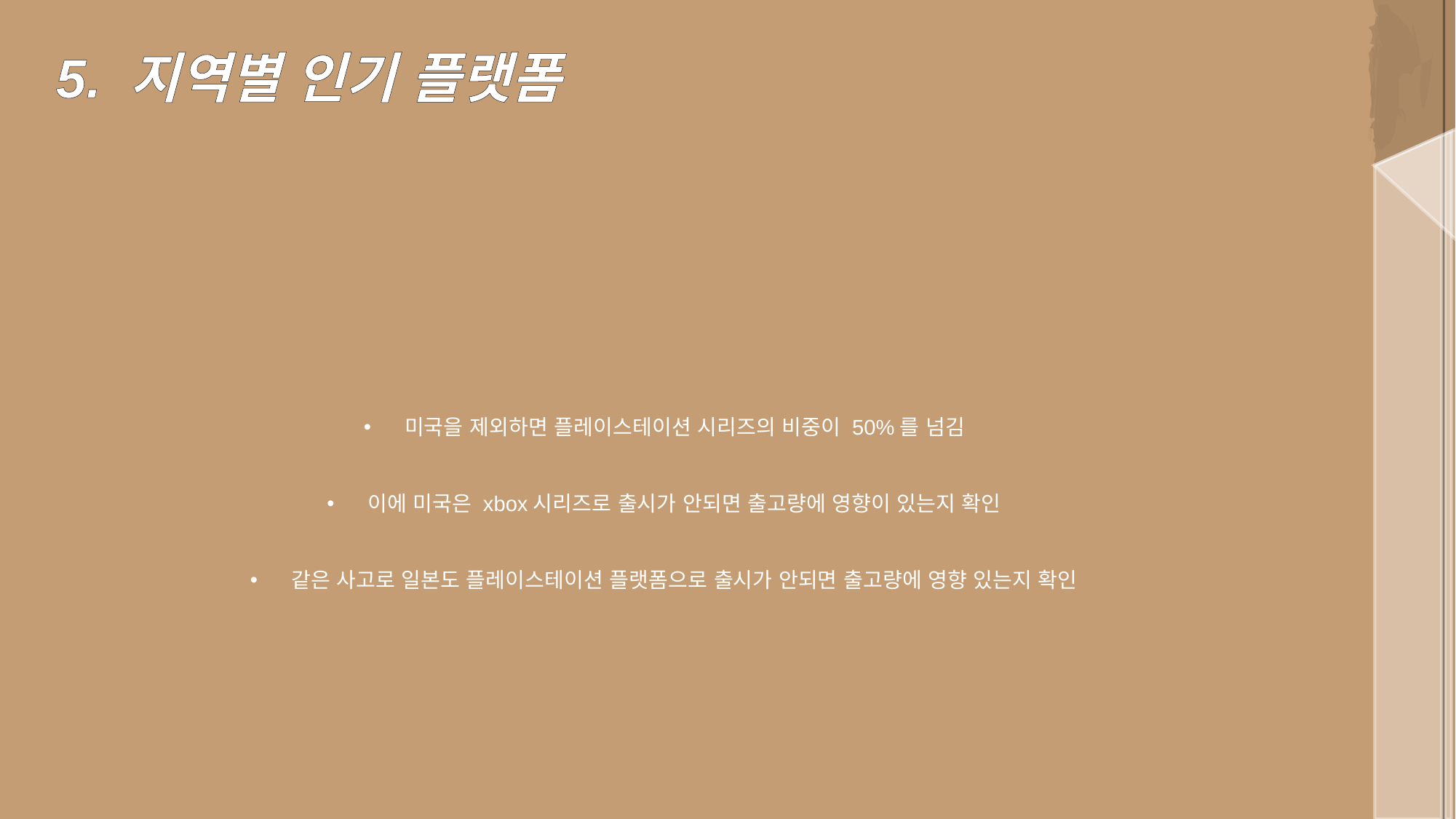

5. 지역별 인기 플랫폼

미국을 제외하면 플레이스테이션 시리즈의 비중이 50%를 넘김

이에 미국은 xbox시리즈로 출시가 안되면 출고량에 영향이 있는지 확인

같은 사고로 일본도 플레이스테이션 플랫폼으로 출시가 안되면 출고량에 영향 있는지 확인